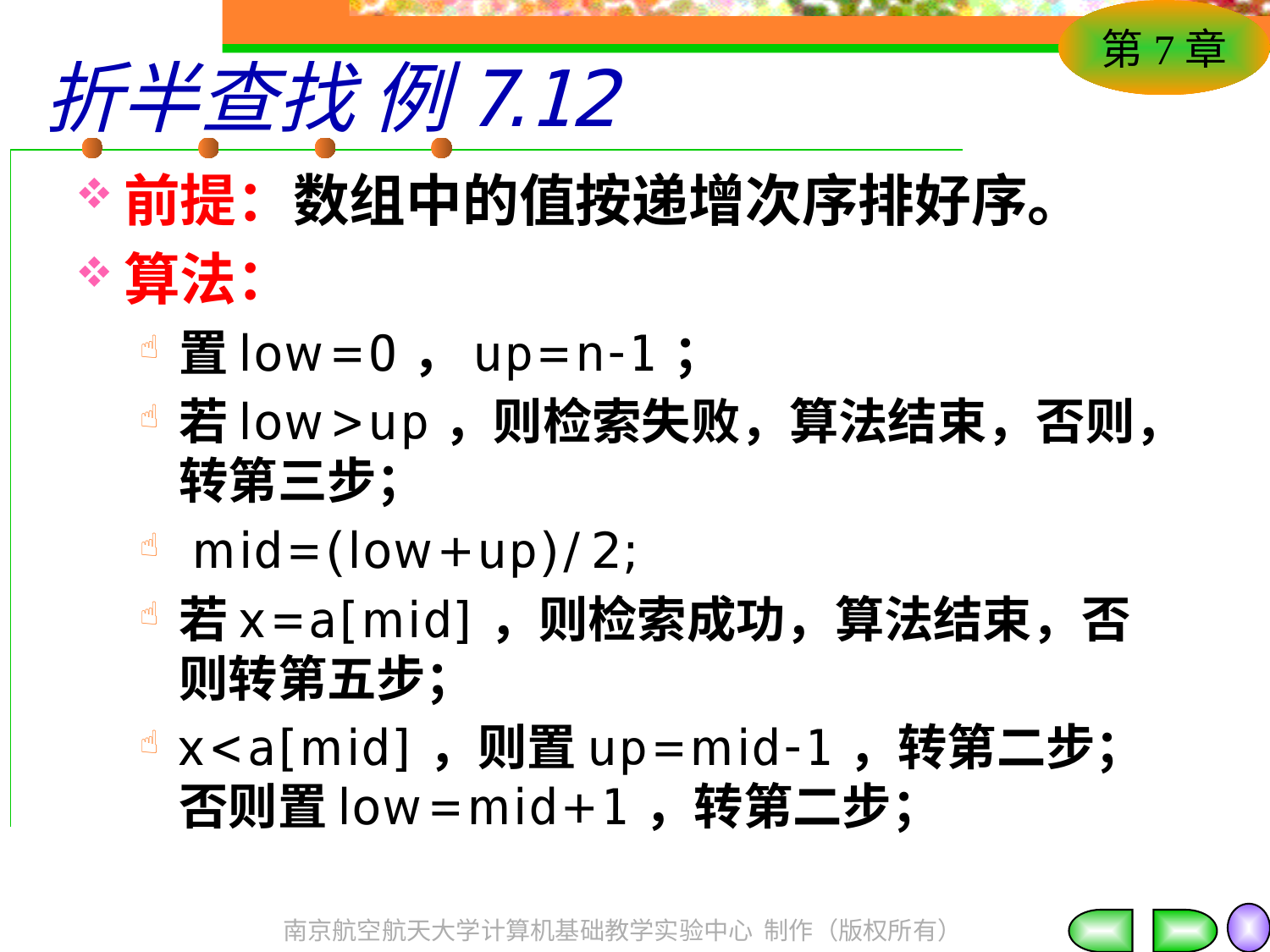

# 折半查找 例7.12
前提：数组中的值按递增次序排好序。
算法：
置low=0，up=n-1；
若low>up，则检索失败，算法结束，否则，转第三步；
 mid=(low+up)/2;
若x=a[mid]，则检索成功，算法结束，否则转第五步；
x<a[mid]，则置up=mid-1，转第二步；否则置low=mid+1，转第二步；